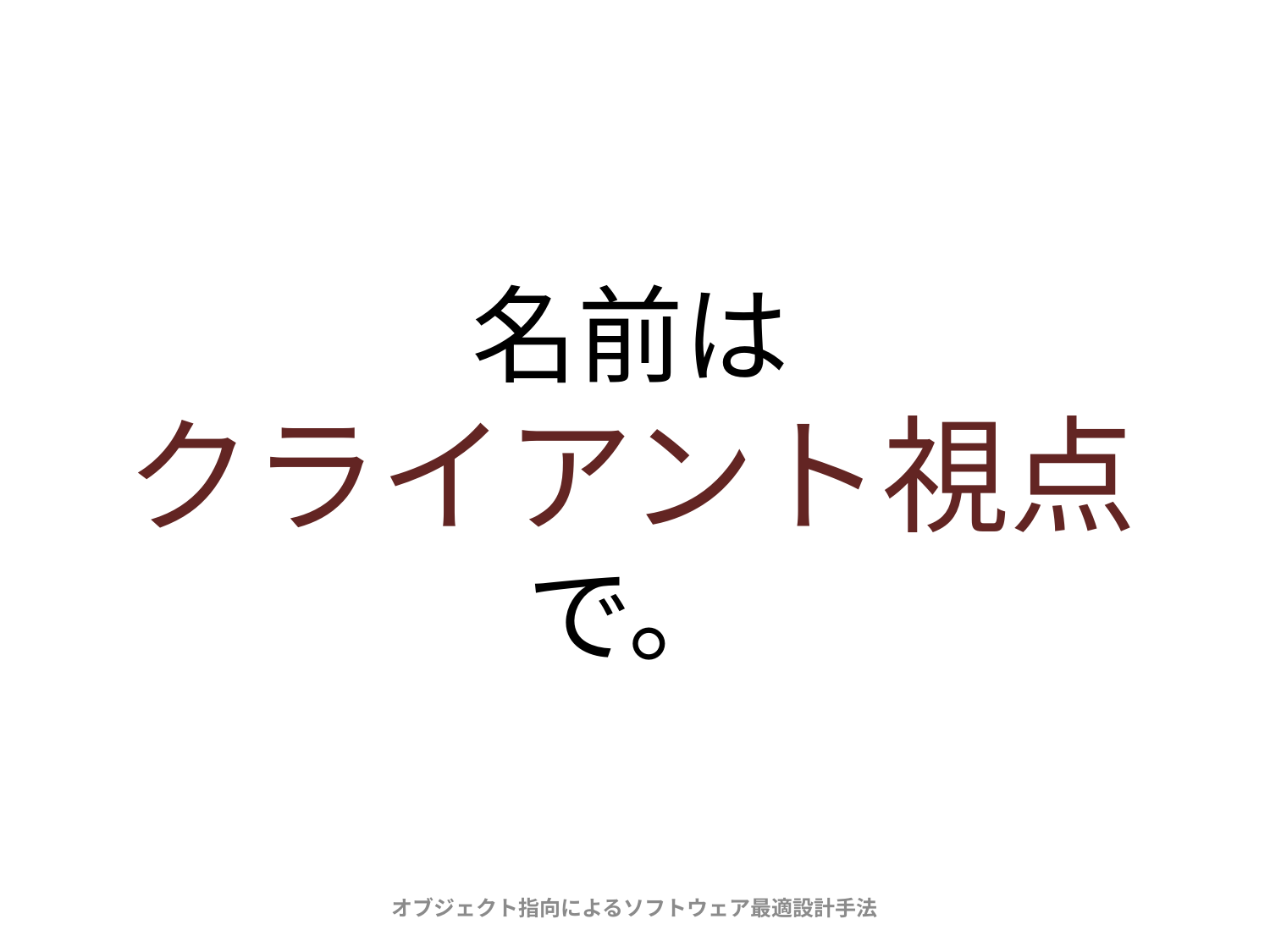

# 名前は クライアント視点で。
オブジェクト指向によるソフトウェア最適設計手法